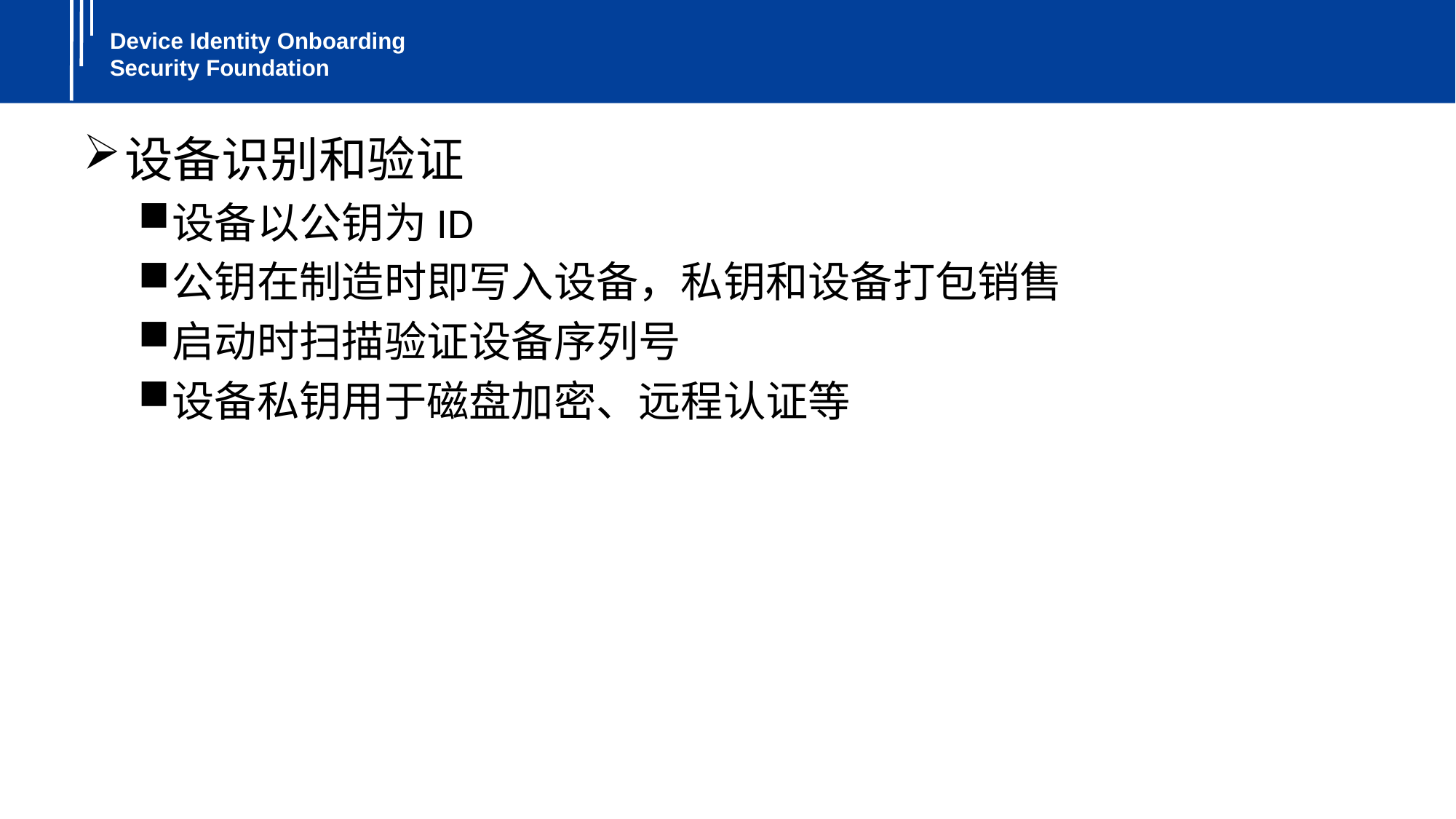

# Device Identity Onboarding Security Foundation
设备识别和验证
设备以公钥为ID
公钥在制造时即写入设备，私钥和设备打包销售
启动时扫描验证设备序列号
设备私钥用于磁盘加密、远程认证等